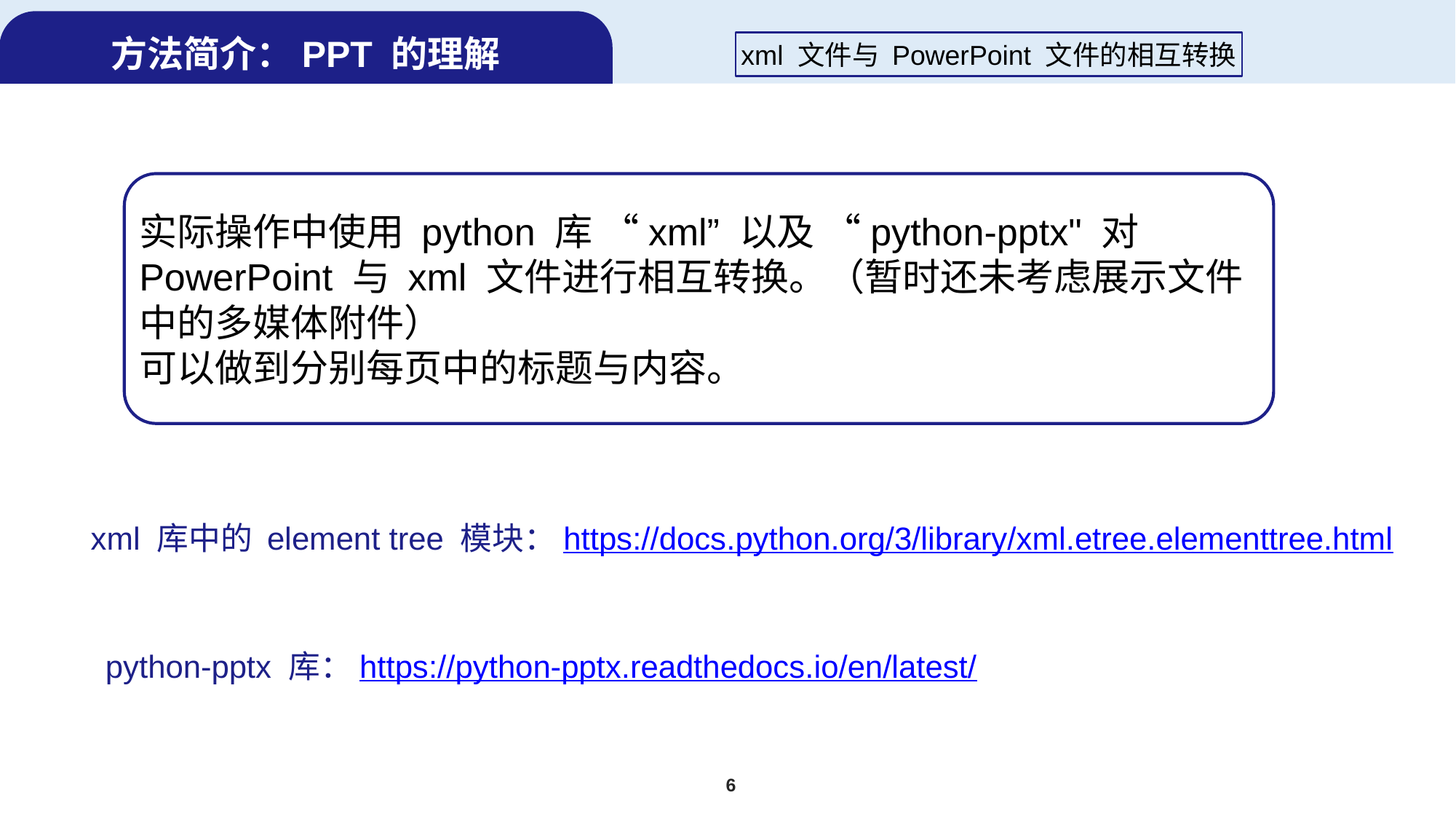

方法简介：PPT 的理解
xml 文件与 PowerPoint 文件的相互转换
实际操作中使用 python 库 “xml” 以及 “python-pptx" 对 PowerPoint 与 xml 文件进行相互转换。（暂时还未考虑展示文件中的多媒体附件）
可以做到分别每页中的标题与内容。
xml 库中的 element tree 模块：https://docs.python.org/3/library/xml.etree.elementtree.html
python-pptx 库：https://python-pptx.readthedocs.io/en/latest/
6